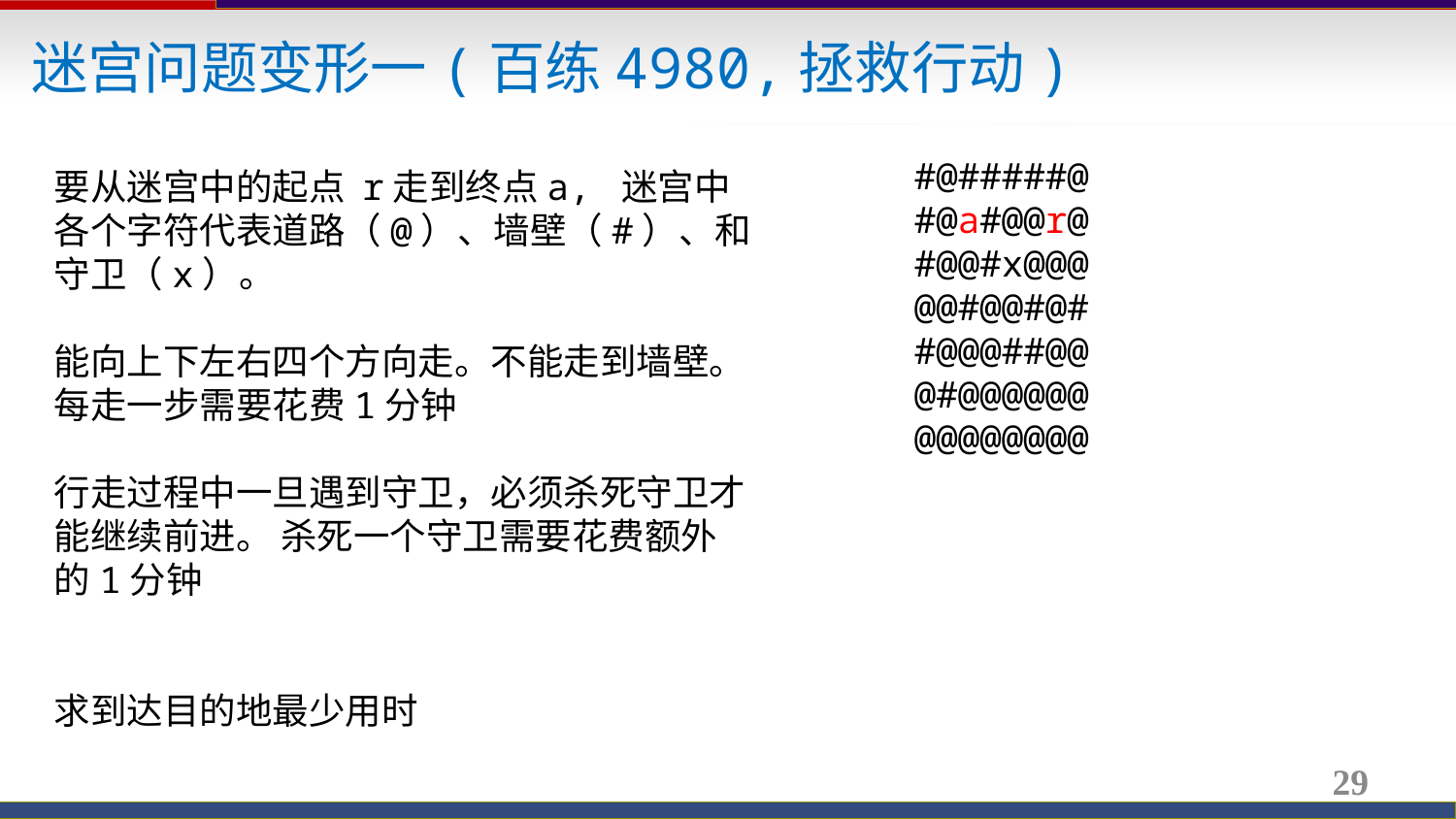

迷宫问题变形一(百练4980,拯救行动)
#@#####@
#@a#@@r@
#@@#x@@@
@@#@@#@#
#@@@##@@
@#@@@@@@
@@@@@@@@

要从迷宫中的起点 r走到终点a, 迷宫中各个字符代表道路（@）、墙壁（#）、和守卫（x）。
能向上下左右四个方向走。不能走到墙壁。每走一步需要花费1分钟

行走过程中一旦遇到守卫，必须杀死守卫才能继续前进。 杀死一个守卫需要花费额外的1分钟

求到达目的地最少用时